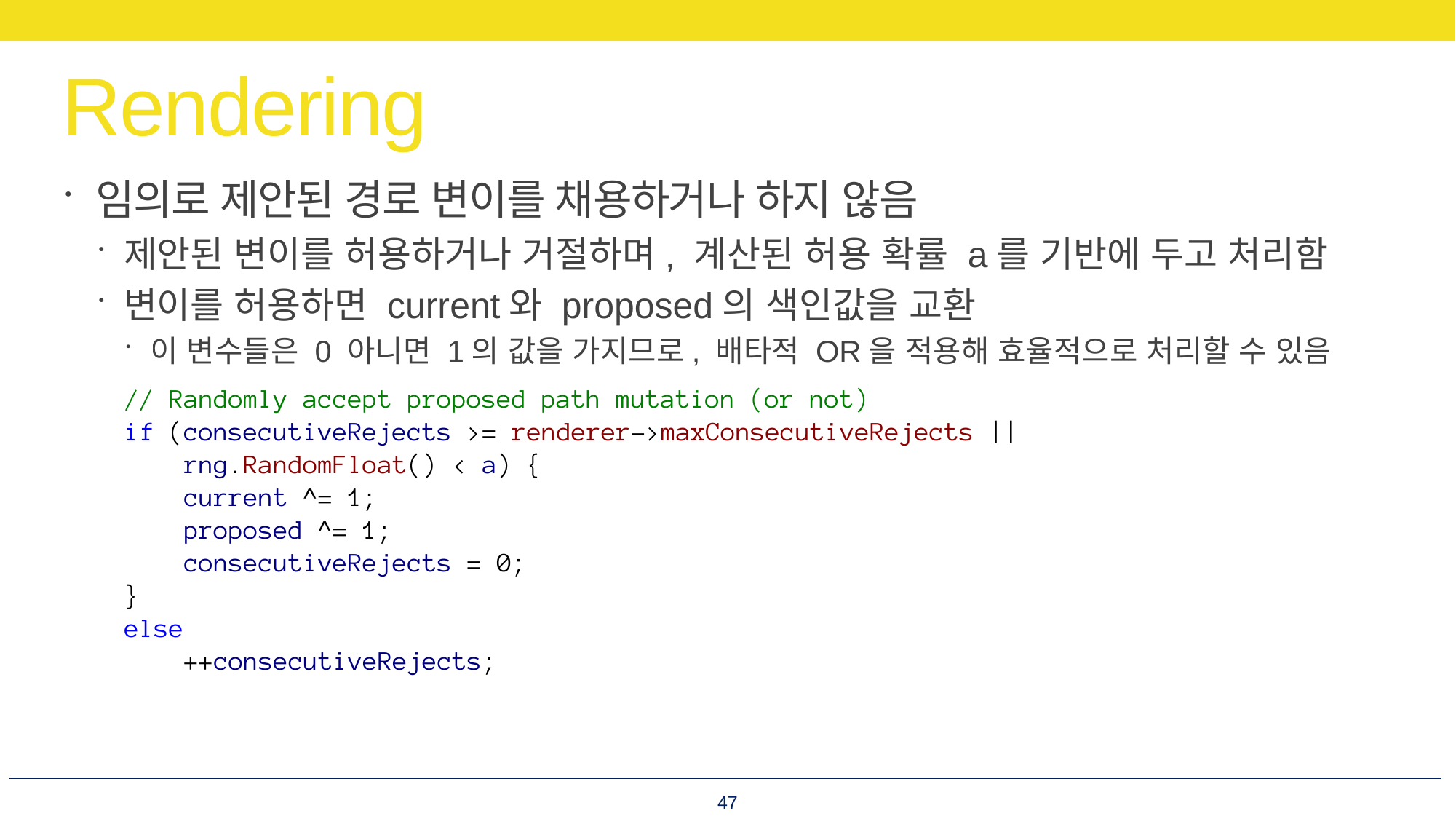

# Rendering
임의로 제안된 경로 변이를 채용하거나 하지 않음
제안된 변이를 허용하거나 거절하며, 계산된 허용 확률 a를 기반에 두고 처리함
변이를 허용하면 current와 proposed의 색인값을 교환
이 변수들은 0 아니면 1의 값을 가지므로, 배타적 OR을 적용해 효율적으로 처리할 수 있음
// Randomly accept proposed path mutation (or not)
if (consecutiveRejects >= renderer->maxConsecutiveRejects ||
    rng.RandomFloat() < a) {
    current ^= 1;
    proposed ^= 1;
    consecutiveRejects = 0;
}
else
    ++consecutiveRejects;
47